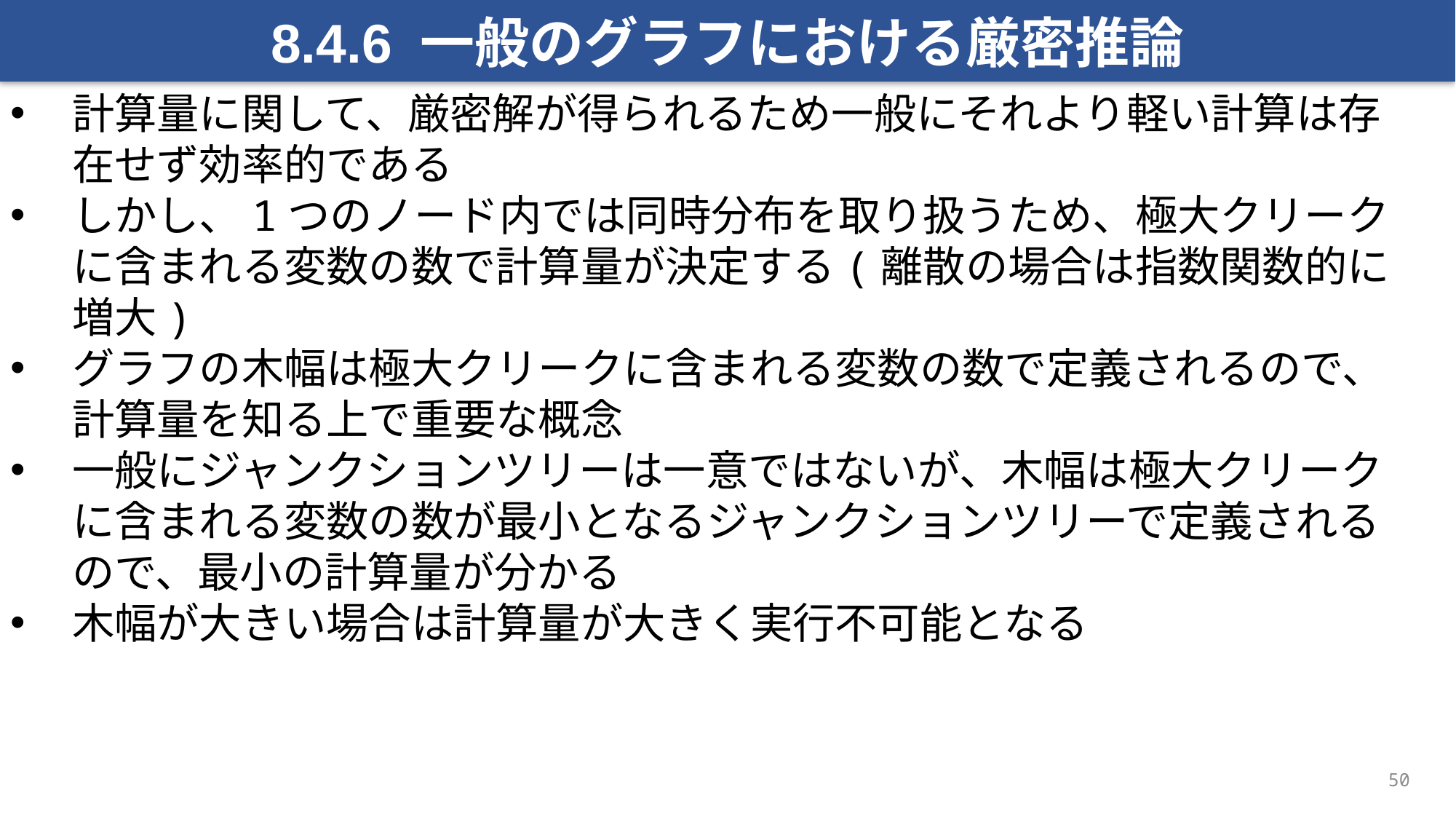

8.4.6 一般のグラフにおける厳密推論
計算量に関して、厳密解が得られるため一般にそれより軽い計算は存在せず効率的である
しかし、1つのノード内では同時分布を取り扱うため、極大クリークに含まれる変数の数で計算量が決定する(離散の場合は指数関数的に増大)
グラフの木幅は極大クリークに含まれる変数の数で定義されるので、計算量を知る上で重要な概念
一般にジャンクションツリーは一意ではないが、木幅は極大クリークに含まれる変数の数が最小となるジャンクションツリーで定義されるので、最小の計算量が分かる
木幅が大きい場合は計算量が大きく実行不可能となる

50